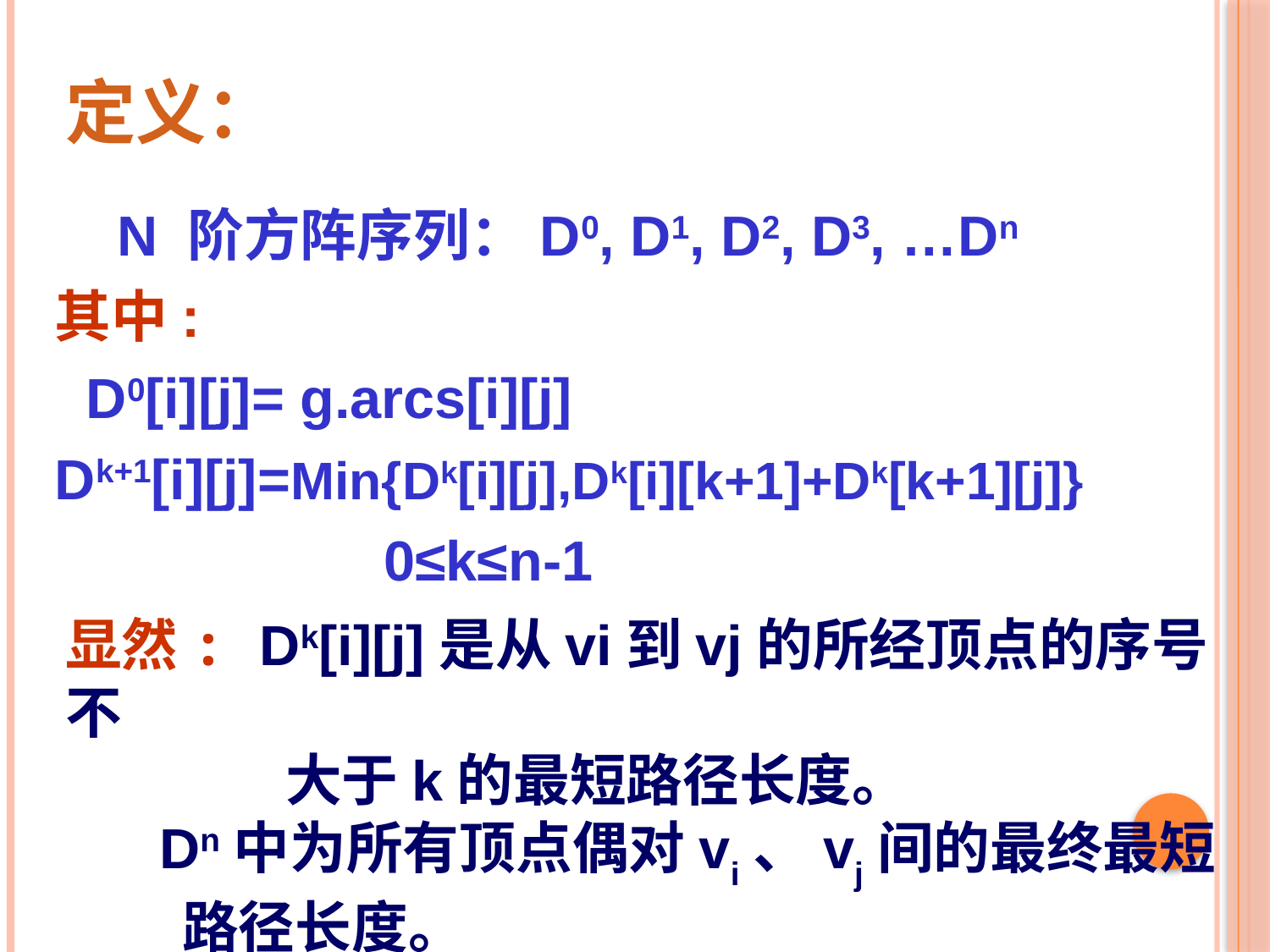

# 定义：
    N 阶方阵序列：D0, D1, D2, D3, …Dn
其中:
  D0[i][j]= g.arcs[i][j]
Dk+1[i][j]=Min{Dk[i][j],Dk[i][k+1]+Dk[k+1][j]}
                     0≤k≤n-1
显然: Dk[i][j]是从vi到vj的所经顶点的序号不
                大于k的最短路径长度。
      Dn中为所有顶点偶对vi、vj间的最终最短
        路径长度。